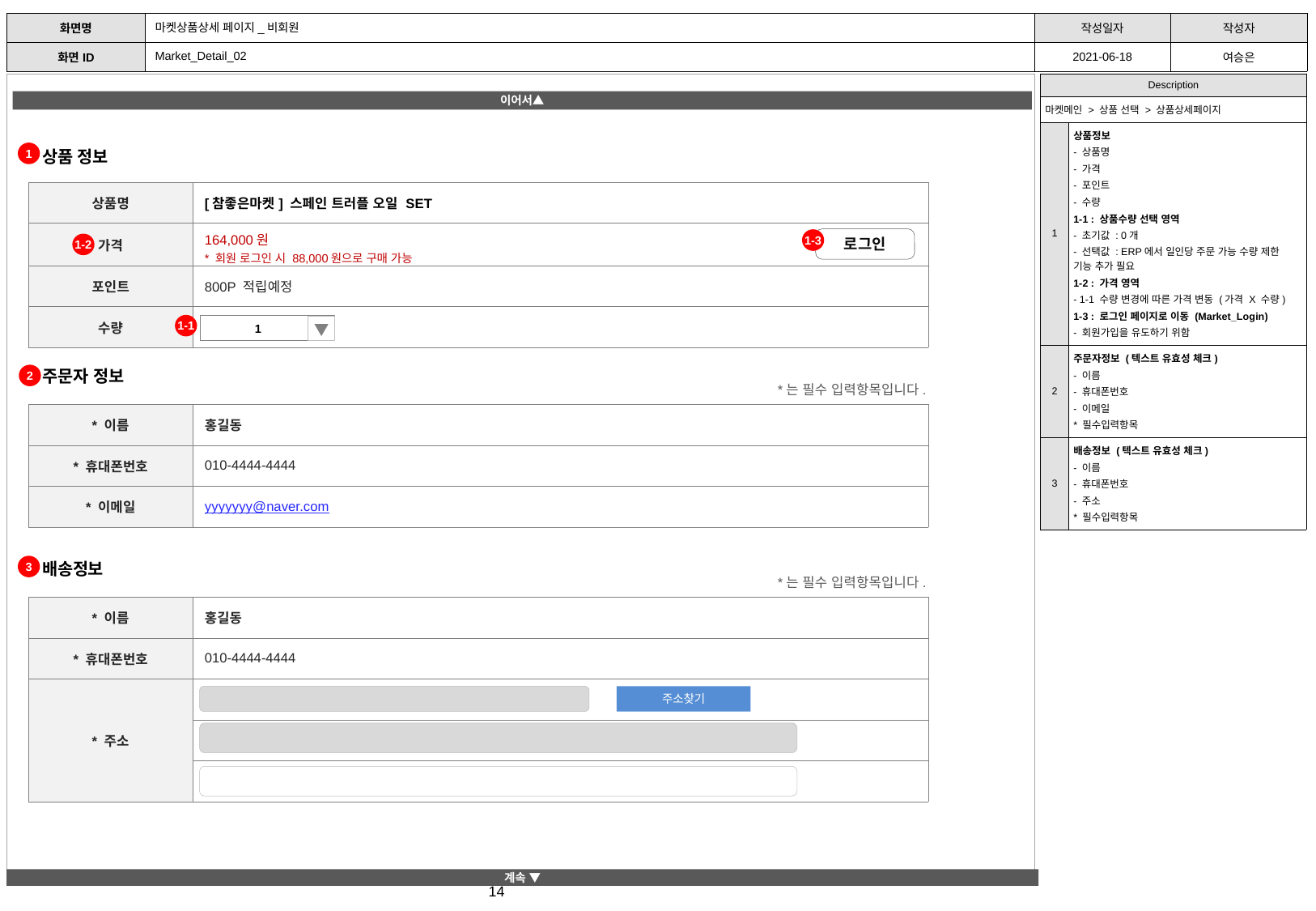

마켓상품상세 페이지_비회원
Market_Detail_02
| Description |  |
| --- | --- |
| 마켓메인 > 상품 선택 > 상품상세페이지 |  |
| 1 | 상품정보 - 상품명 - 가격 - 포인트 - 수량 1-1 : 상품수량 선택 영역 - 초기값 : 0개 - 선택값 : ERP에서 일인당 주문 가능 수량 제한 기능 추가 필요 1-2 : 가격 영역 - 1-1 수량 변경에 따른 가격 변동 (가격 X 수량) 1-3 : 로그인 페이지로 이동 (Market\_Login) - 회원가입을 유도하기 위함 |
| 2 | 주문자정보 (텍스트 유효성 체크) - 이름 - 휴대폰번호 - 이메일 \* 필수입력항목 |
| 3 | 배송정보 (텍스트 유효성 체크) - 이름 - 휴대폰번호 - 주소 \* 필수입력항목 |
이어서▲
상품 정보
1
| 상품명 | [참좋은마켓] 스페인 트러플 오일 SET |
| --- | --- |
| 가격 | 164,000원 \* 회원 로그인 시 88,000원으로 구매 가능 |
| 포인트 | 800P 적립예정 |
| 수량 |  |
로그인
1-3
1-2
1-1

1

주문자 정보
2
*는 필수 입력항목입니다.
| \* 이름 | 홍길동 |
| --- | --- |
| \* 휴대폰번호 | 010-4444-4444 |
| \* 이메일 | yyyyyyy@naver.com |
배송정보
3
*는 필수 입력항목입니다.
| \* 이름 | 홍길동 |
| --- | --- |
| \* 휴대폰번호 | 010-4444-4444 |
| \* 주소 |  |
|  |  |
|  |  |

주소찾기

계속 ▼